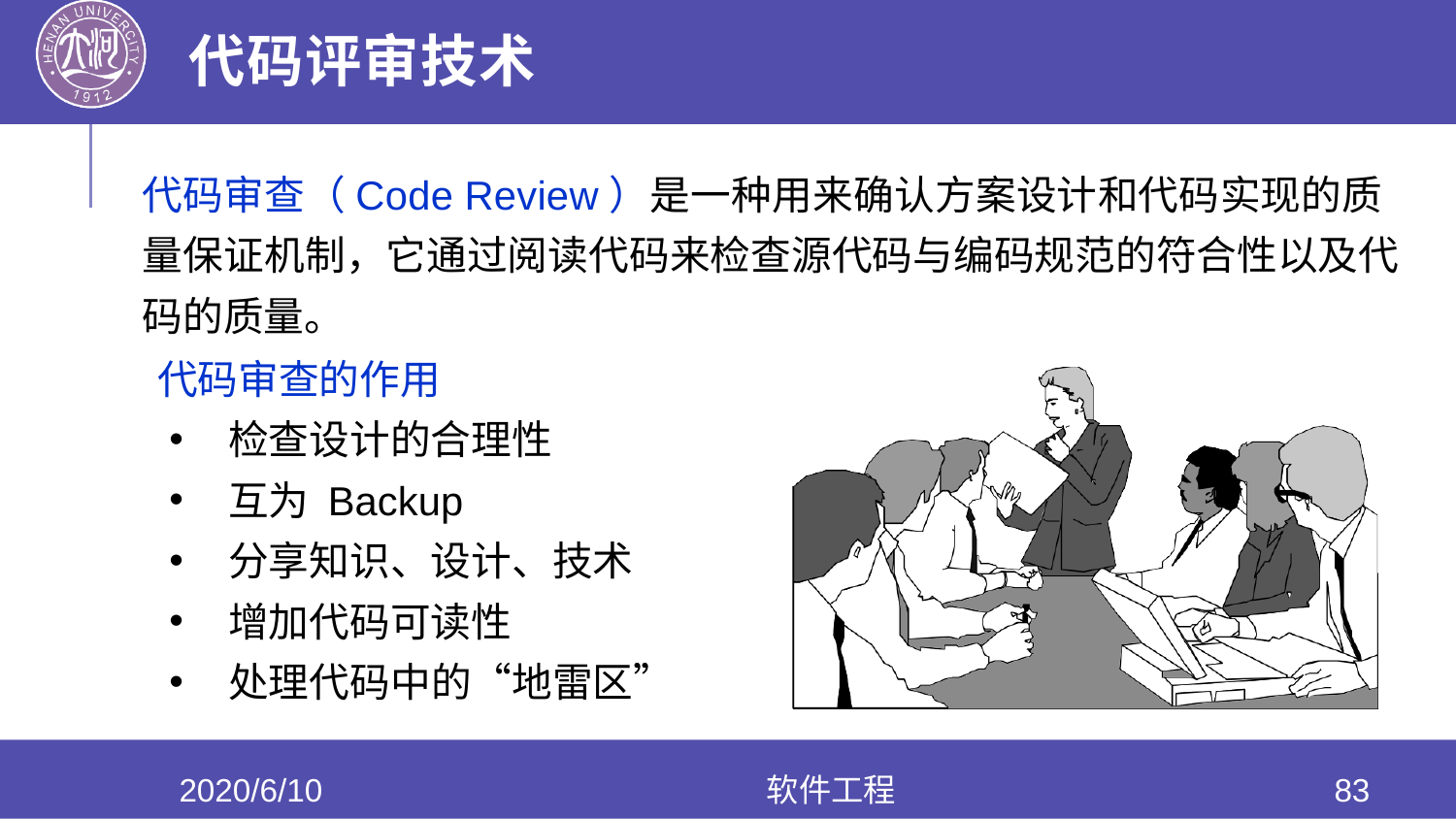

# 代码评审技术
代码审查（Code Review）是一种用来确认方案设计和代码实现的质量保证机制，它通过阅读代码来检查源代码与编码规范的符合性以及代码的质量。
代码审查的作用
检查设计的合理性
互为 Backup
分享知识、设计、技术
增加代码可读性
处理代码中的“地雷区”

2020/6/10
软件工程
83